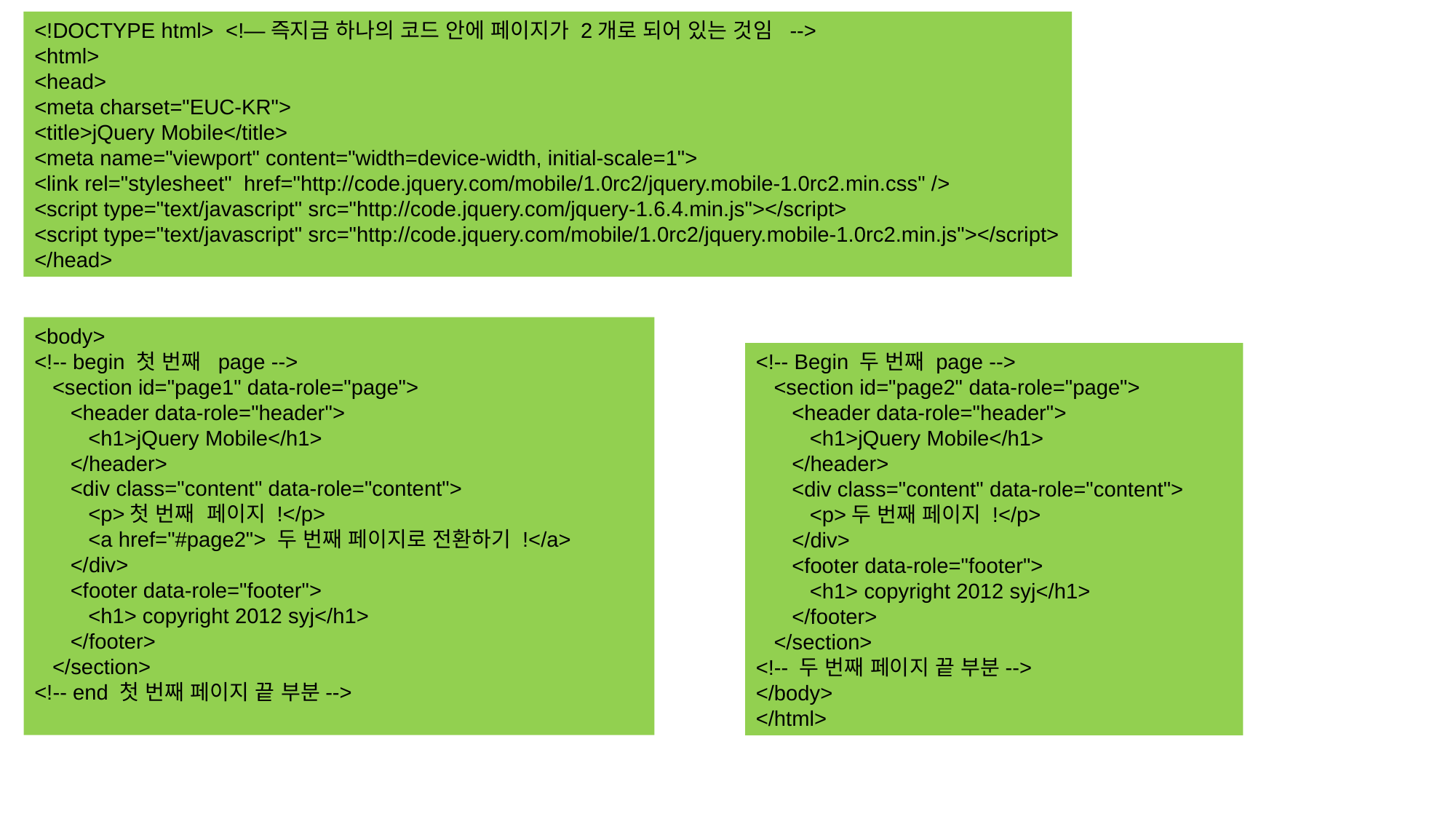

<!DOCTYPE html>  <!—즉지금 하나의 코드 안에 페이지가 2개로 되어 있는 것임  -->
<html>
<head>
<meta charset="EUC-KR">
<title>jQuery Mobile</title>
<meta name="viewport" content="width=device-width, initial-scale=1">
<link rel="stylesheet"  href="http://code.jquery.com/mobile/1.0rc2/jquery.mobile-1.0rc2.min.css" />
<script type="text/javascript" src="http://code.jquery.com/jquery-1.6.4.min.js"></script>
<script type="text/javascript" src="http://code.jquery.com/mobile/1.0rc2/jquery.mobile-1.0rc2.min.js"></script>
</head>
<body>
<!-- begin 첫 번째  page -->
   <section id="page1" data-role="page">
      <header data-role="header">
         <h1>jQuery Mobile</h1>
      </header>
      <div class="content" data-role="content">
         <p>첫 번째  페이지 !</p>
         <a href="#page2"> 두 번째 페이지로 전환하기 !</a>
      </div>
      <footer data-role="footer">
         <h1> copyright 2012 syj</h1>
      </footer>
   </section>
<!-- end 첫 번째 페이지 끝 부분-->

<!-- Begin 두 번째 page -->
   <section id="page2" data-role="page">
      <header data-role="header">
         <h1>jQuery Mobile</h1>
      </header>
      <div class="content" data-role="content">
         <p>두 번째 페이지 !</p>
      </div>
      <footer data-role="footer">
         <h1> copyright 2012 syj</h1>
      </footer>
   </section>
<!-- 두 번째 페이지 끝 부분-->
</body>
</html>